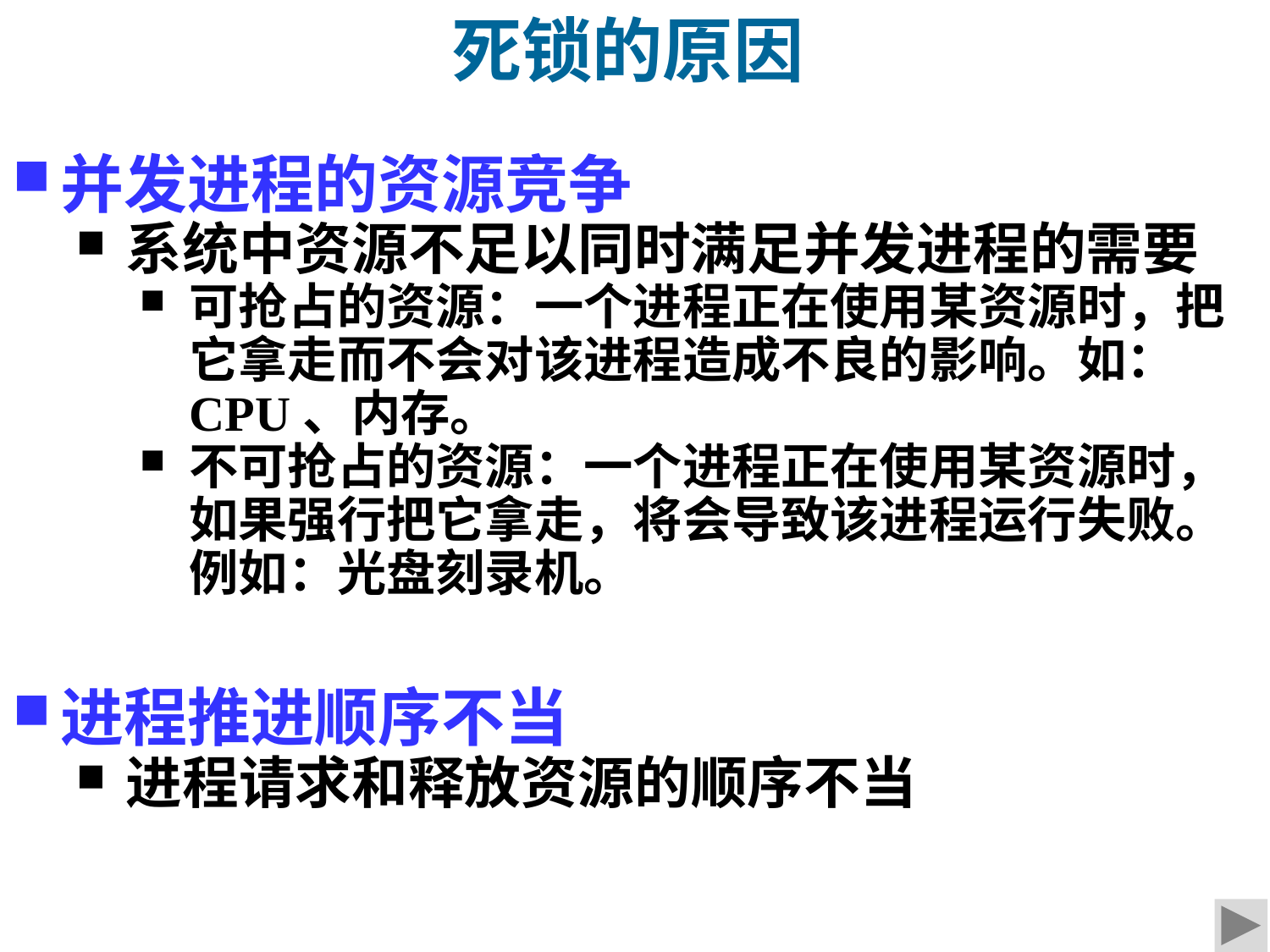

# 死锁的原因
并发进程的资源竞争
系统中资源不足以同时满足并发进程的需要
可抢占的资源：一个进程正在使用某资源时，把它拿走而不会对该进程造成不良的影响。如：CPU、内存。
不可抢占的资源：一个进程正在使用某资源时，如果强行把它拿走，将会导致该进程运行失败。例如：光盘刻录机。

进程推进顺序不当
进程请求和释放资源的顺序不当